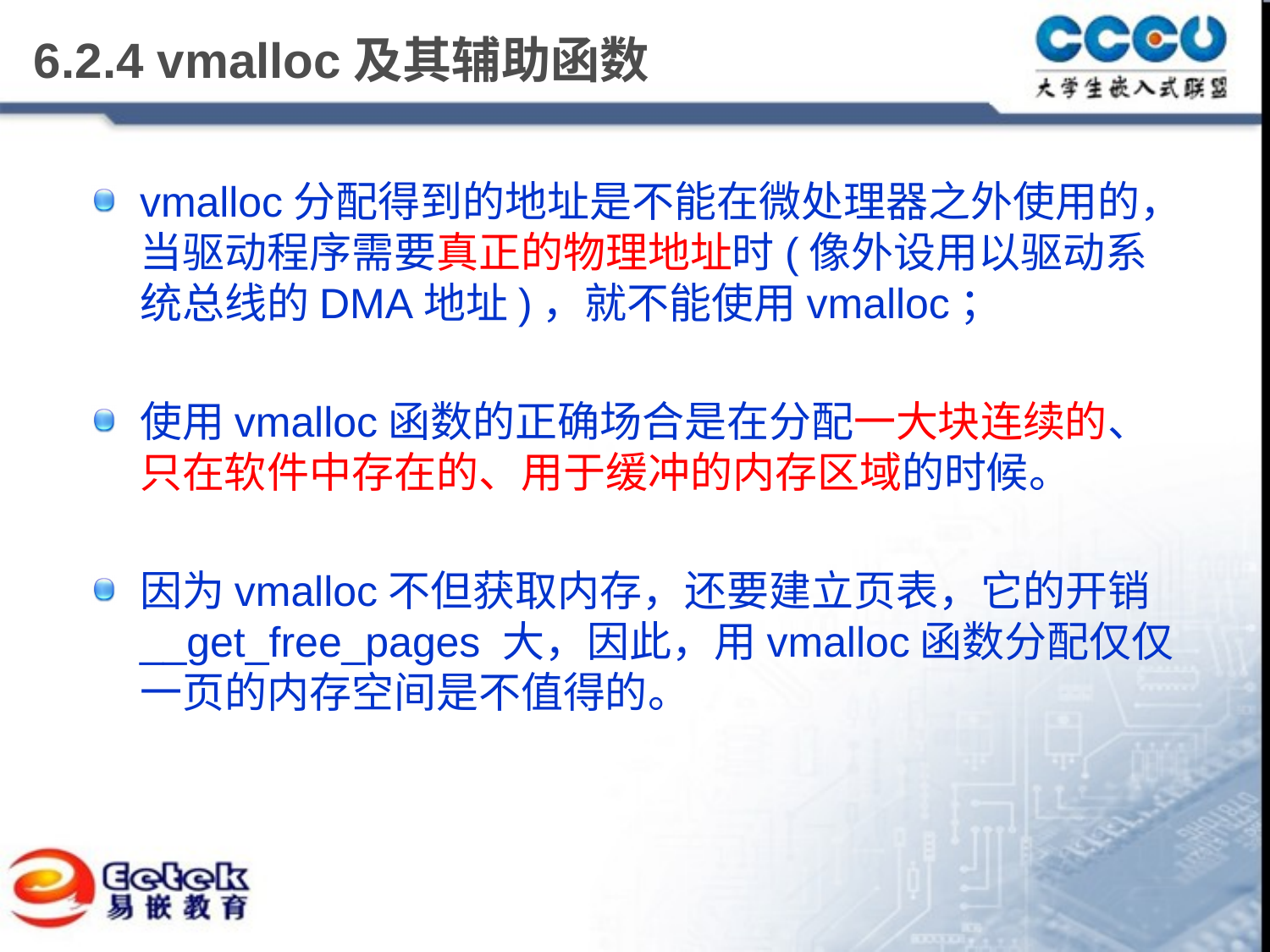

# 6.2.4 vmalloc及其辅助函数
vmalloc分配得到的地址是不能在微处理器之外使用的，当驱动程序需要真正的物理地址时(像外设用以驱动系统总线的DMA地址)，就不能使用vmalloc；

使用vmalloc函数的正确场合是在分配一大块连续的、只在软件中存在的、用于缓冲的内存区域的时候。

因为vmalloc不但获取内存，还要建立页表，它的开销__get_free_pages 大，因此，用vmalloc函数分配仅仅一页的内存空间是不值得的。